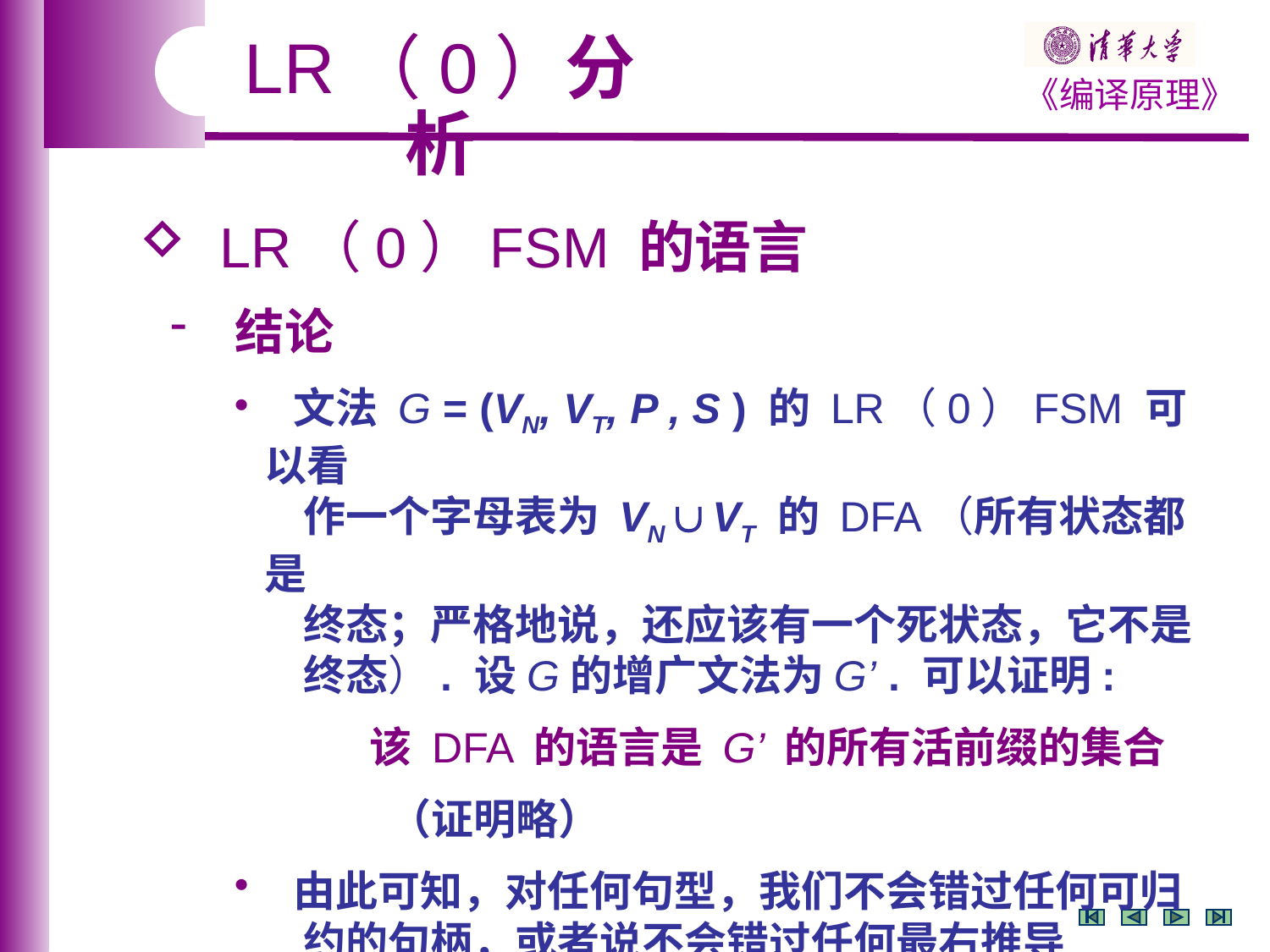

LR（0）分析
  LR（0）FSM 的语言

  结论

  文法 G = (VN, VT, P , S ) 的 LR（0）FSM 可以看
   作一个字母表为 VN ∪ VT 的 DFA（所有状态都是
   终态；严格地说，还应该有一个死状态，它不是
   终态）. 设G的增广文法为G’ . 可以证明:

          该 DFA 的语言是 G’ 的所有活前缀的集合

            （证明略）

  由此可知，对任何句型，我们不会错过任何可归
   约的句柄，或者说不会错过任何最右推导